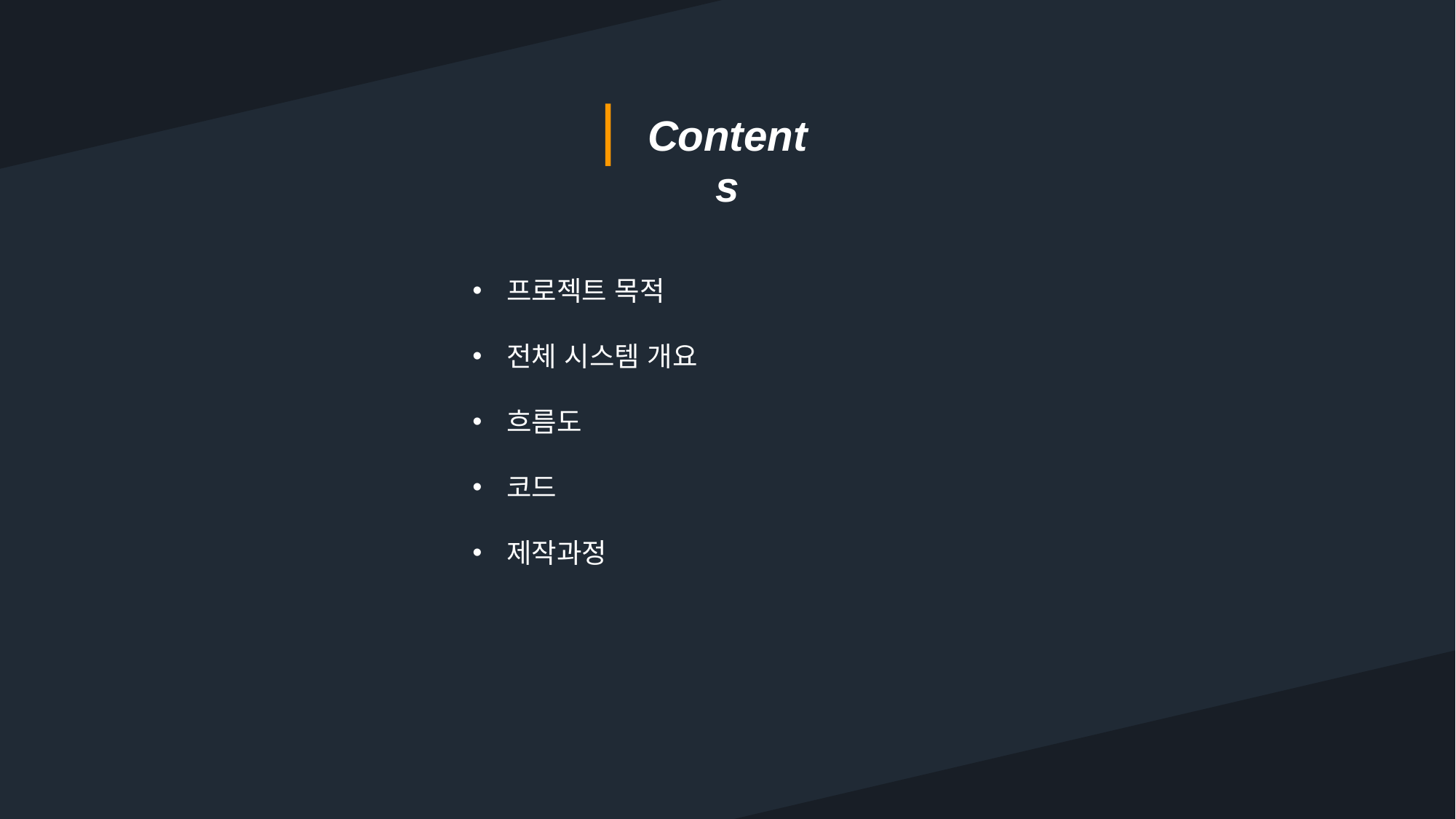

Contents

프로젝트 목적
전체 시스템 개요
흐름도
코드
제작과정